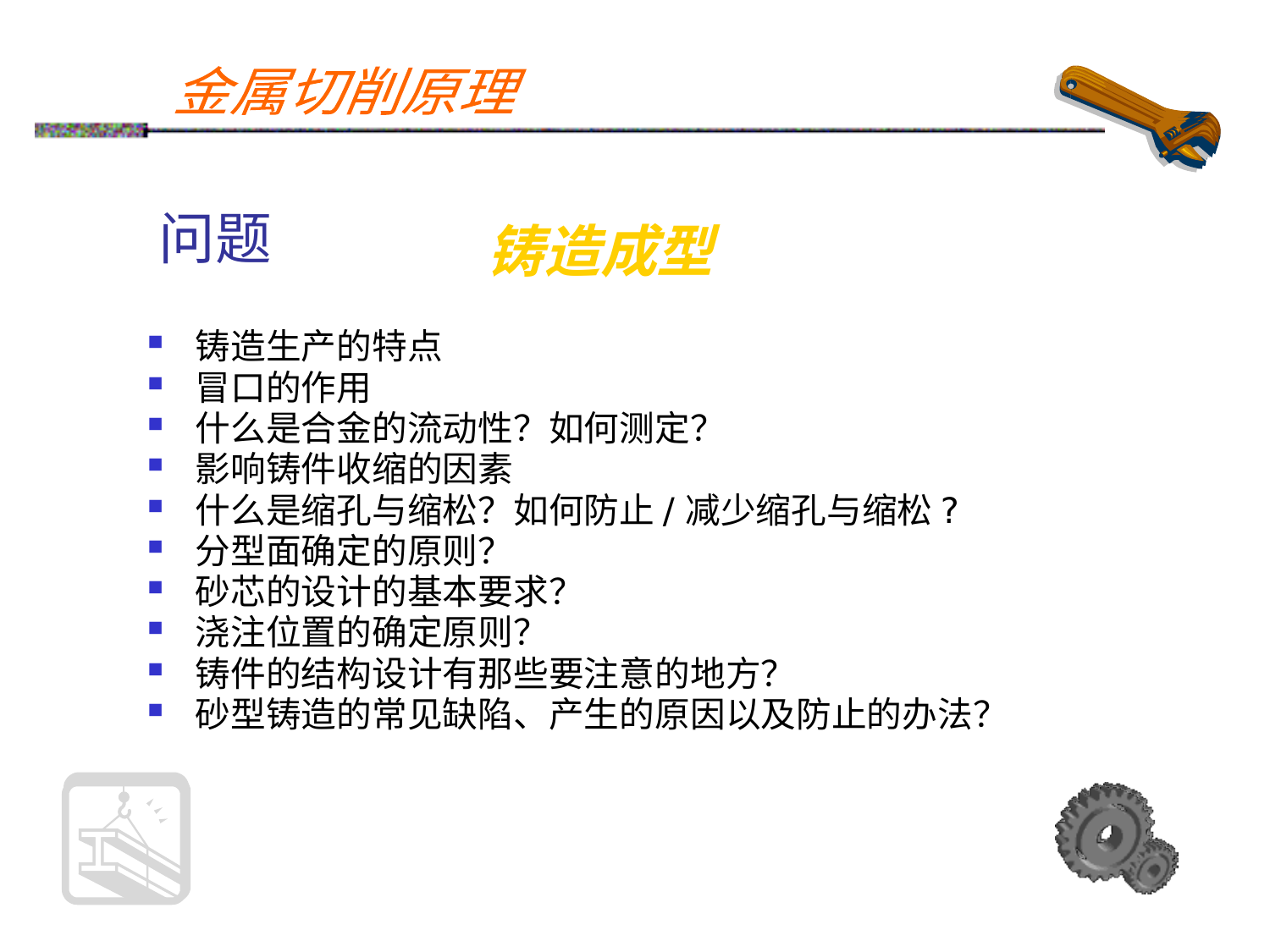

铸造成型
# 问题
铸造生产的特点
冒口的作用
什么是合金的流动性？如何测定？
影响铸件收缩的因素
什么是缩孔与缩松？如何防止/减少缩孔与缩松?
分型面确定的原则？
砂芯的设计的基本要求？
浇注位置的确定原则？
铸件的结构设计有那些要注意的地方？
砂型铸造的常见缺陷、产生的原因以及防止的办法？